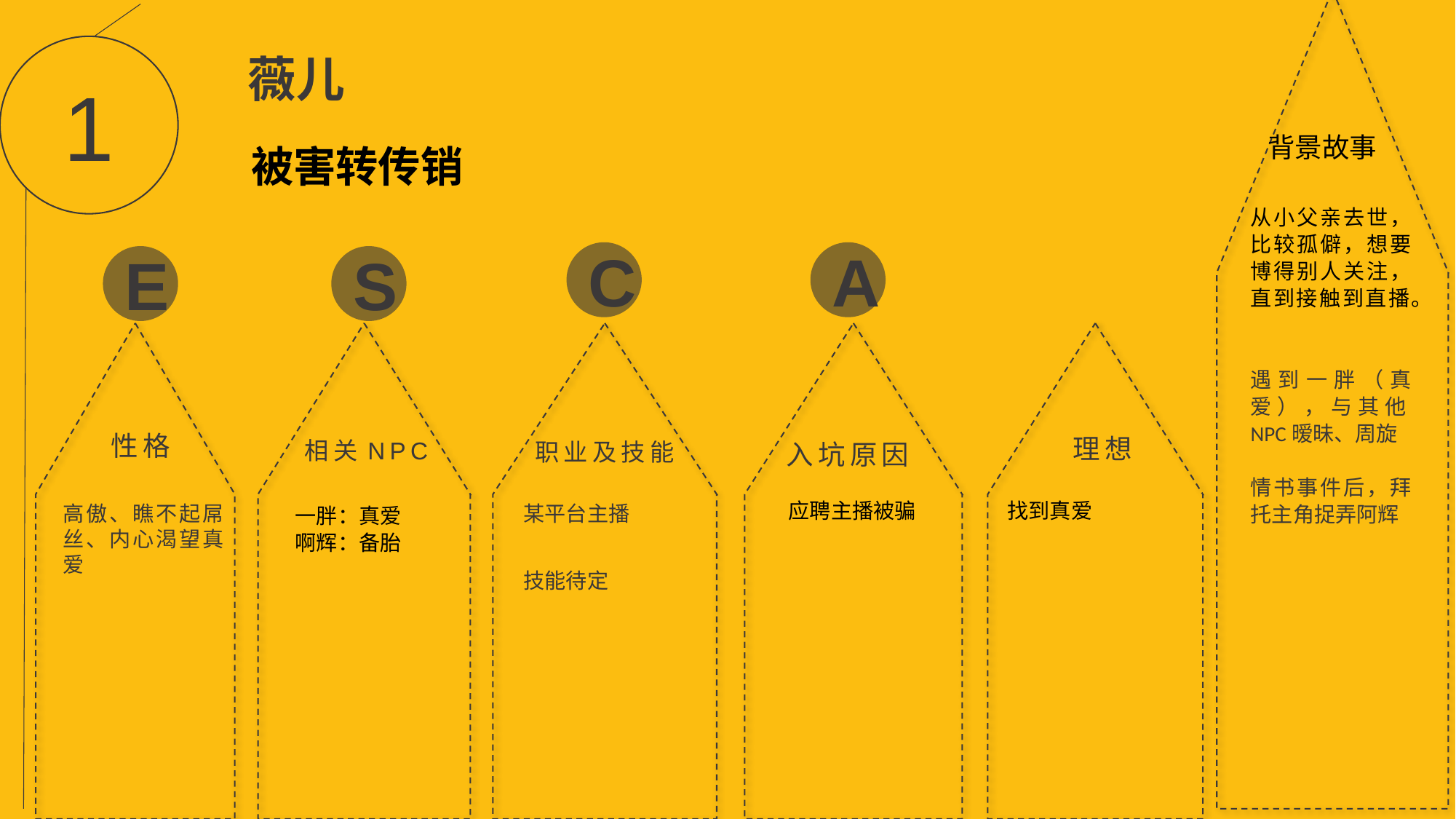

1
薇儿
背景故事
被害转传销
从小父亲去世，比较孤僻，想要博得别人关注，直到接触到直播。

遇到一胖（真爱），与其他NPC暧昧、周旋

情书事件后，拜托主角捉弄阿辉
C
A
E
S

性格
理想
相关NPC
职业及技能
入坑原因
应聘主播被骗
找到真爱
某平台主播
高傲、瞧不起屌丝、内心渴望真爱
一胖：真爱
啊辉：备胎
技能待定